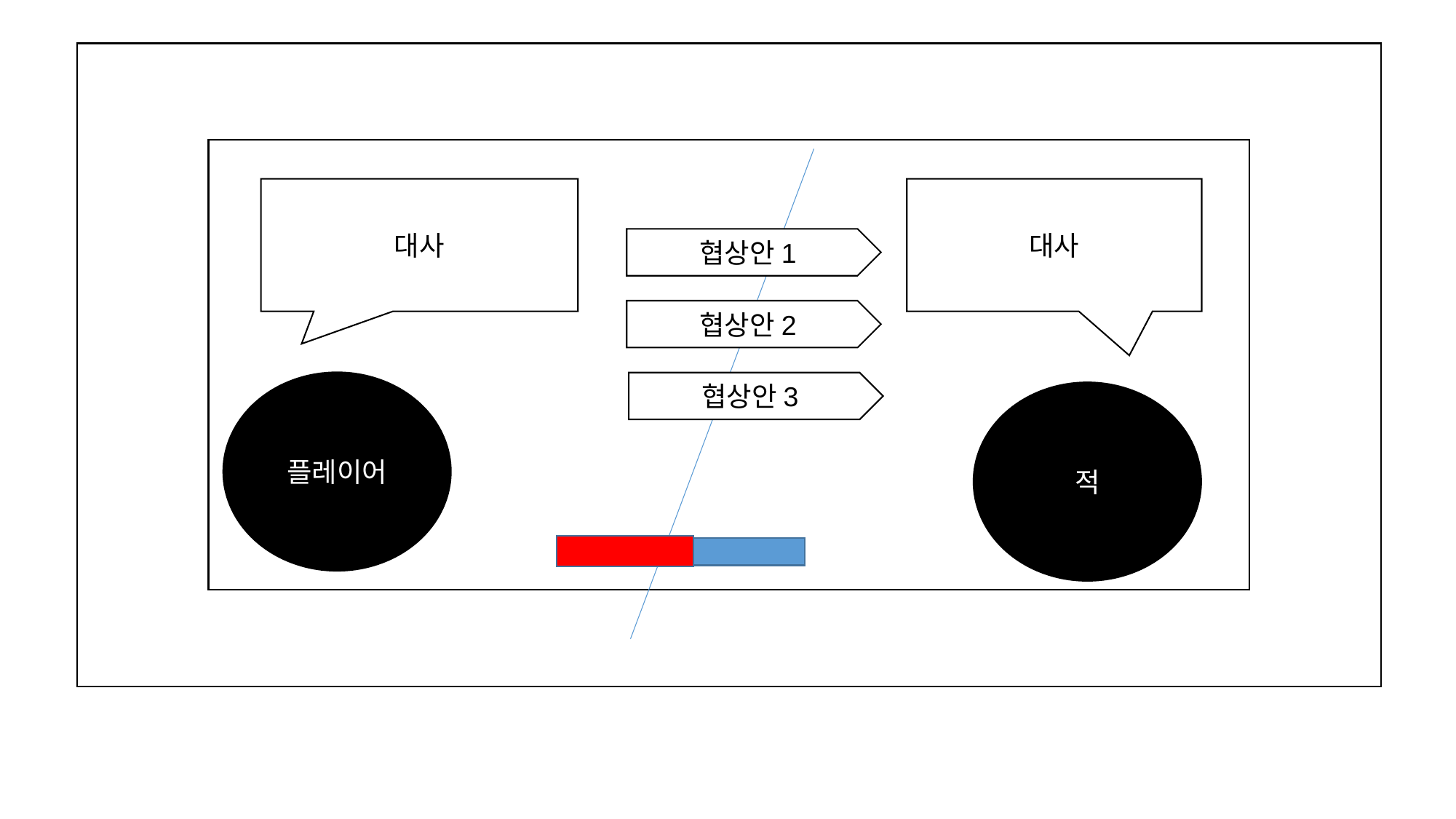

대사
대사
협상안1
협상안2
플레이어
협상안3
적